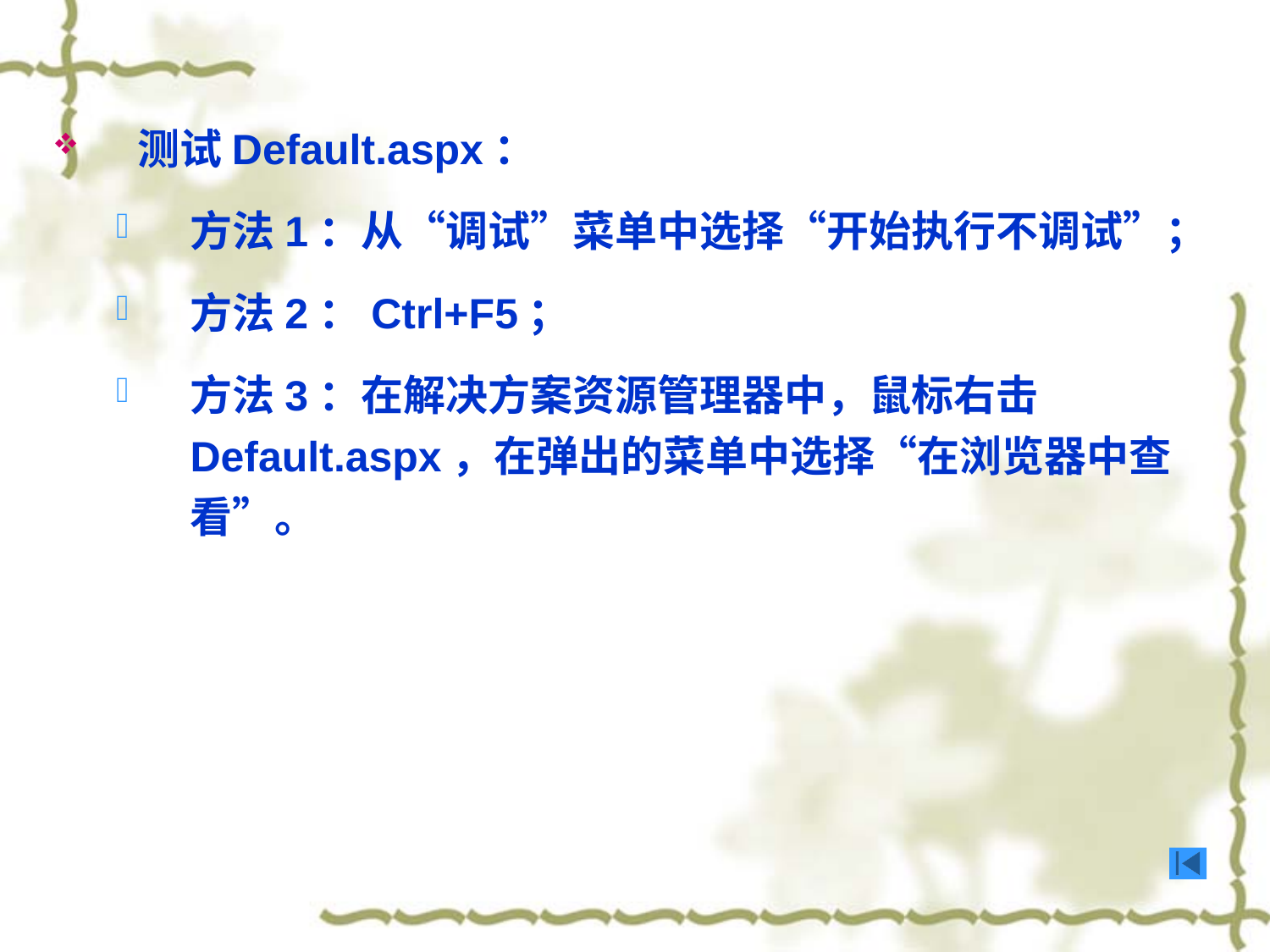

测试Default.aspx：
方法1：从“调试”菜单中选择“开始执行不调试”；
方法2：Ctrl+F5；
方法3：在解决方案资源管理器中，鼠标右击Default.aspx，在弹出的菜单中选择“在浏览器中查看”。